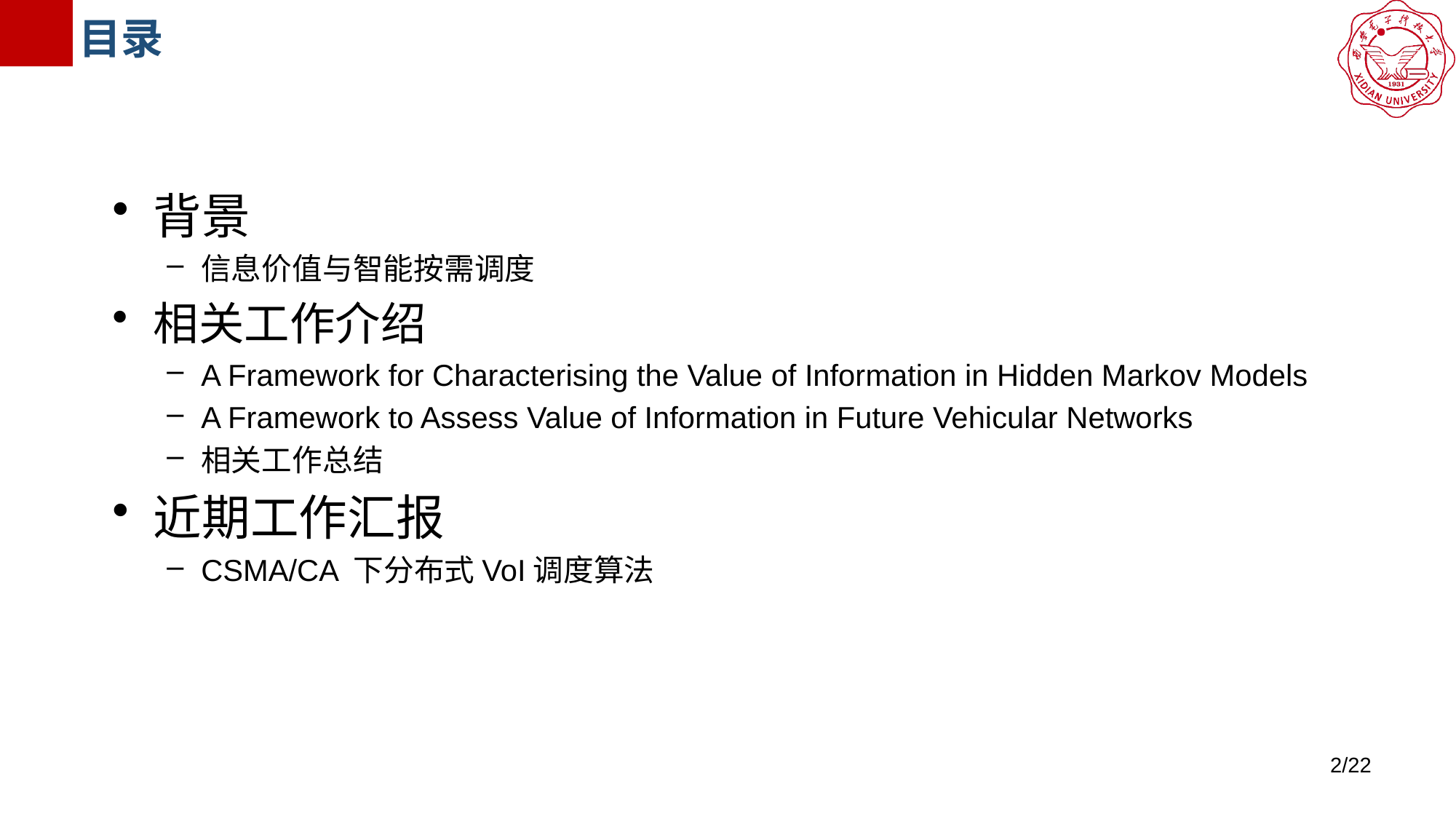

目录
背景
信息价值与智能按需调度
相关工作介绍
A Framework for Characterising the Value of Information in Hidden Markov Models
A Framework to Assess Value of Information in Future Vehicular Networks
相关工作总结
近期工作汇报
CSMA/CA 下分布式VoI调度算法

2/22